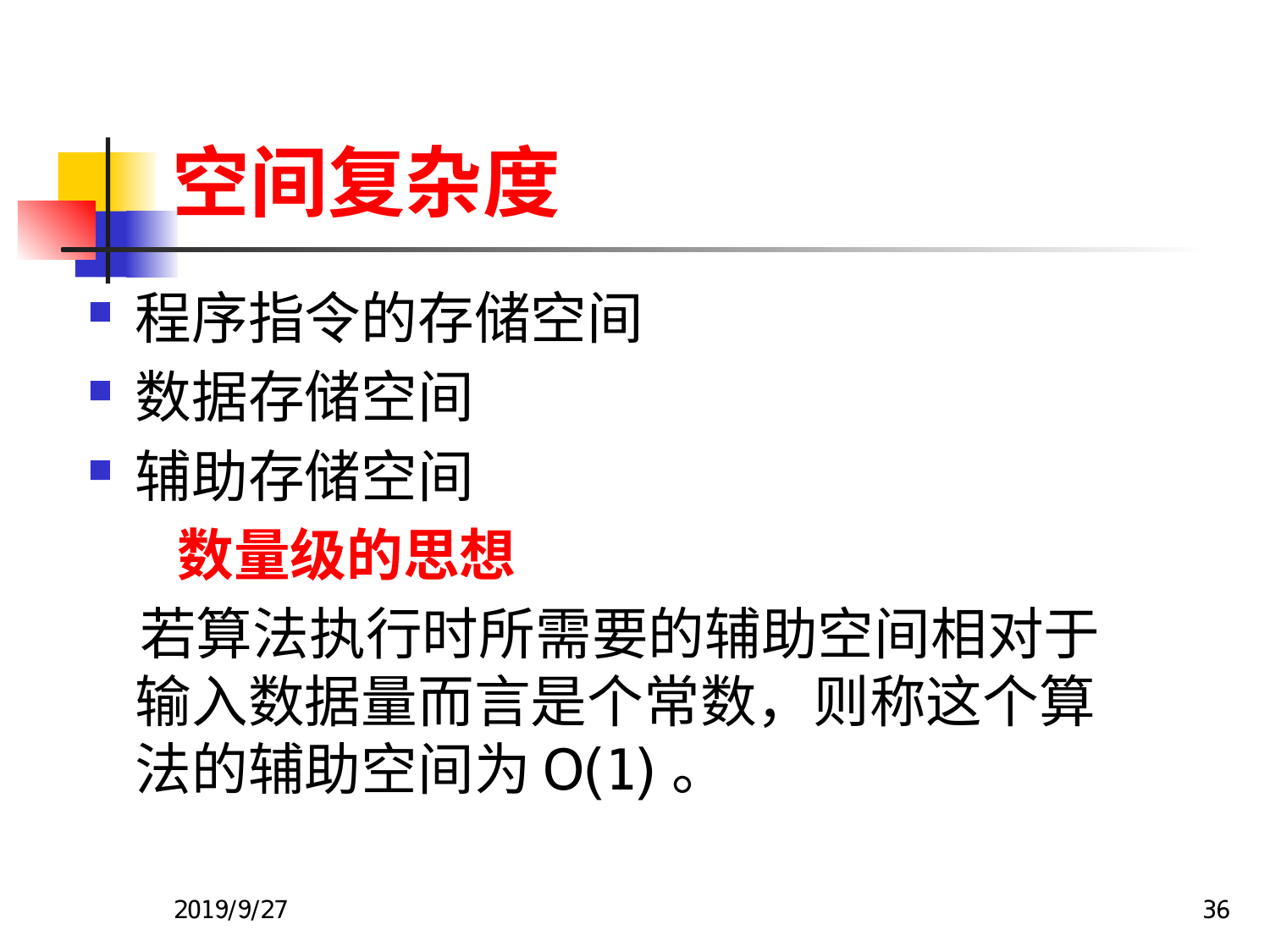

# 空间复杂度
程序指令的存储空间
数据存储空间
辅助存储空间
      数量级的思想
   若算法执行时所需要的辅助空间相对于输入数据量而言是个常数，则称这个算法的辅助空间为O(1)。

2019/9/27
36